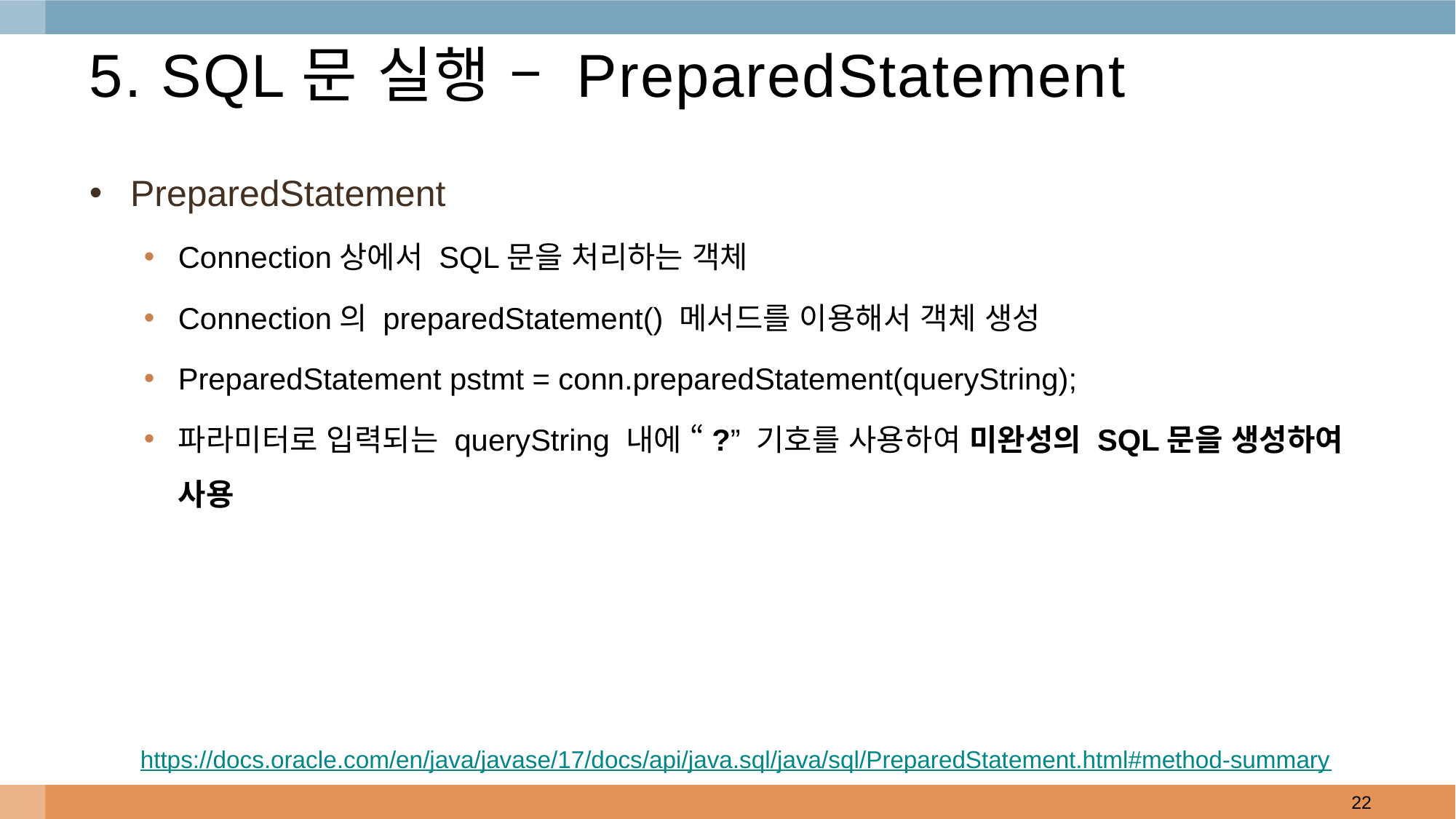

# 5. SQL문 실행 – PreparedStatement
PreparedStatement
Connection상에서 SQL문을 처리하는 객체
Connection의 preparedStatement() 메서드를 이용해서 객체 생성
PreparedStatement pstmt = conn.preparedStatement(queryString);
파라미터로 입력되는 queryString 내에 “?” 기호를 사용하여 미완성의 SQL문을 생성하여 사용
https://docs.oracle.com/en/java/javase/17/docs/api/java.sql/java/sql/PreparedStatement.html#method-summary
22